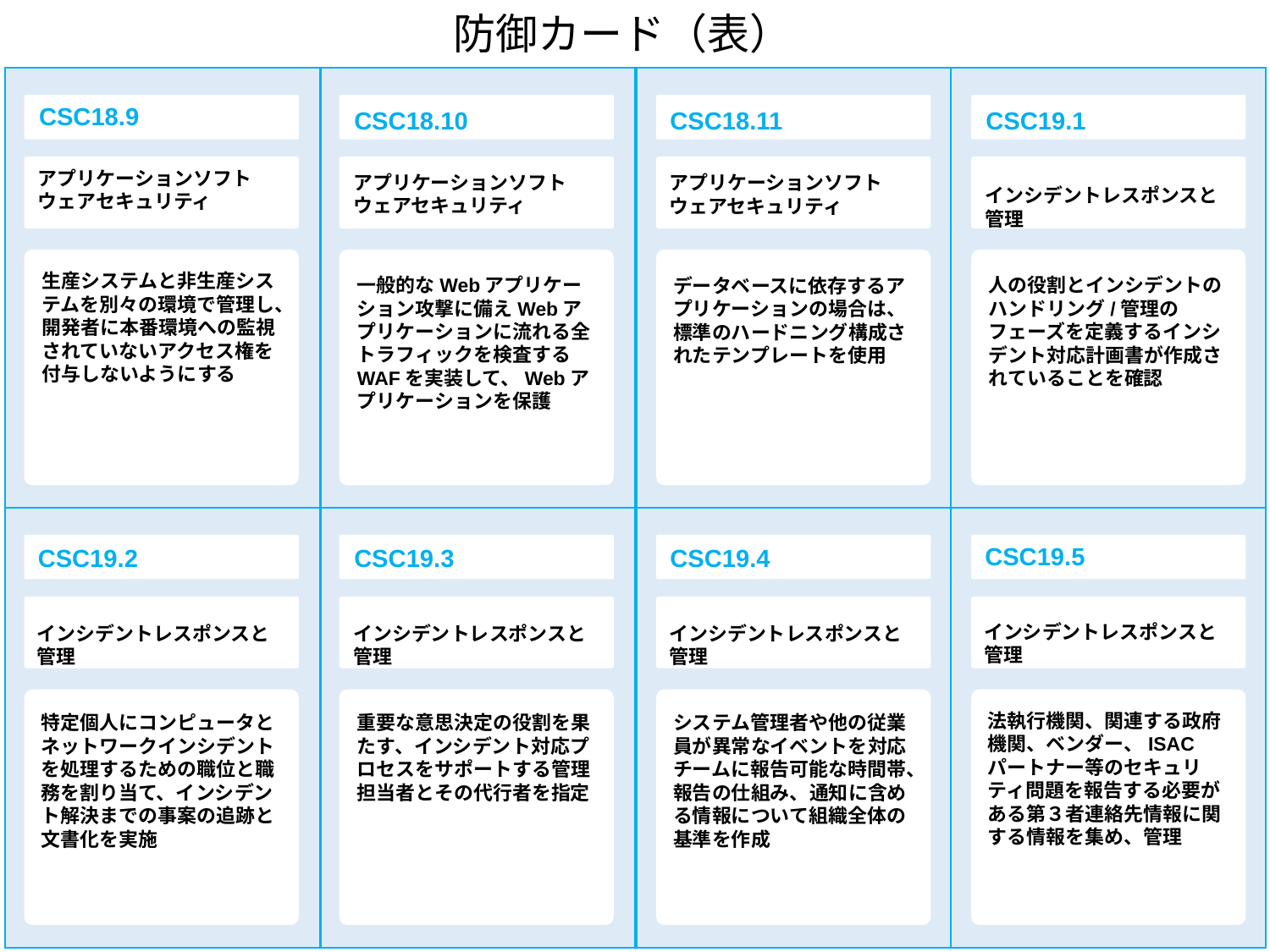

防御カード（表）

CSC18.9

CSC18.10
CSC19.1
CSC18.11

アプリケーションソフトウェアセキュリティ
アプリケーションソフトウェアセキュリティ
アプリケーションソフトウェアセキュリティ
インシデントレスポンスと管理

生産システムと非生産システムを別々の環境で管理し、開発者に本番環境への監視されていないアクセス権を付与しないようにする
一般的なWebアプリケーション攻撃に備えWebアプリケーションに流れる全トラフィックを検査するWAFを実装して、Webアプリケーションを保護
人の役割とインシデントのハンドリング/管理のフェーズを定義するインシデント対応計画書が作成されていることを確認
データベースに依存するアプリケーションの場合は、標準のハードニング構成されたテンプレートを使用

CSC19.5
CSC19.2
CSC19.3
CSC19.4

インシデントレスポンスと管理
インシデントレスポンスと管理
インシデントレスポンスと管理
インシデントレスポンスと管理

法執行機関、関連する政府機関、ベンダー、ISACパートナー等のセキュリティ問題を報告する必要がある第３者連絡先情報に関する情報を集め、管理
特定個人にコンピュータとネットワークインシデントを処理するための職位と職務を割り当て、インシデント解決までの事案の追跡と文書化を実施
重要な意思決定の役割を果たす、インシデント対応プロセスをサポートする管理担当者とその代行者を指定
システム管理者や他の従業員が異常なイベントを対応チームに報告可能な時間帯、報告の仕組み、通知に含める情報について組織全体の基準を作成